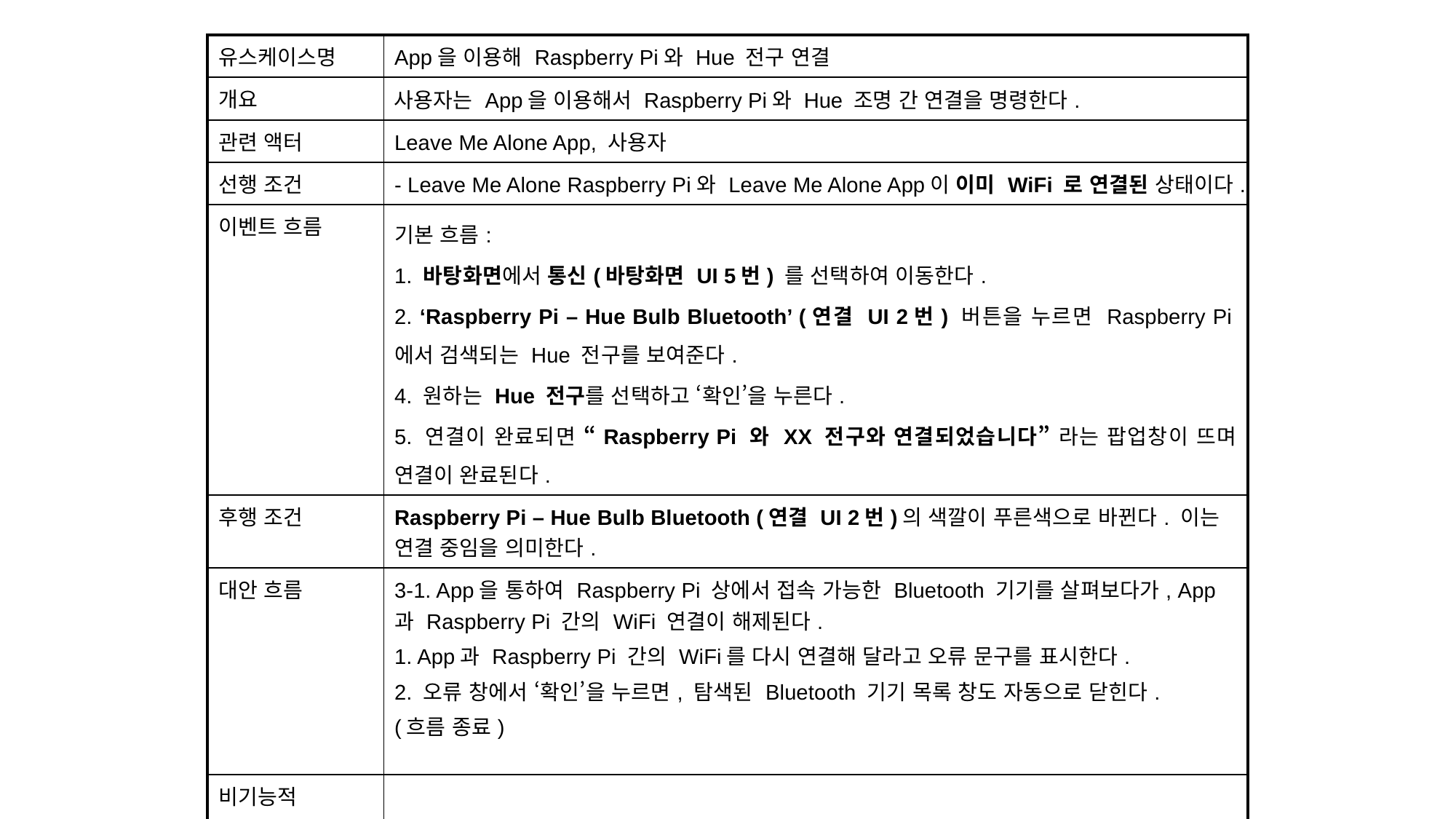

| 유스케이스명 | App을 이용해 Raspberry Pi와 Hue 전구 연결 |
| --- | --- |
| 개요 | 사용자는 App을 이용해서 Raspberry Pi와 Hue 조명 간 연결을 명령한다. |
| 관련 액터 | Leave Me Alone App, 사용자 |
| 선행 조건 | - Leave Me Alone Raspberry Pi와 Leave Me Alone App이 이미 WiFi 로 연결된 상태이다. |
| 이벤트 흐름 | 기본 흐름: 1. 바탕화면에서 통신(바탕화면 UI 5번) 를 선택하여 이동한다. 2. ‘Raspberry Pi – Hue Bulb Bluetooth’ (연결 UI 2번) 버튼을 누르면 Raspberry Pi에서 검색되는 Hue 전구를 보여준다. 4. 원하는 Hue 전구를 선택하고 ‘확인’을 누른다. 5. 연결이 완료되면 “Raspberry Pi 와 XX 전구와 연결되었습니다” 라는 팝업창이 뜨며 연결이 완료된다. |
| 후행 조건 | Raspberry Pi – Hue Bulb Bluetooth (연결 UI 2번)의 색깔이 푸른색으로 바뀐다. 이는 연결 중임을 의미한다. |
| 대안 흐름 | 3-1. App을 통하여 Raspberry Pi 상에서 접속 가능한 Bluetooth 기기를 살펴보다가, App과 Raspberry Pi 간의 WiFi 연결이 해제된다. 1. App과 Raspberry Pi 간의 WiFi를 다시 연결해 달라고 오류 문구를 표시한다. 2. 오류 창에서 ‘확인’을 누르면, 탐색된 Bluetooth 기기 목록 창도 자동으로 닫힌다. (흐름 종료) |
| 비기능적 요구사항 |  |